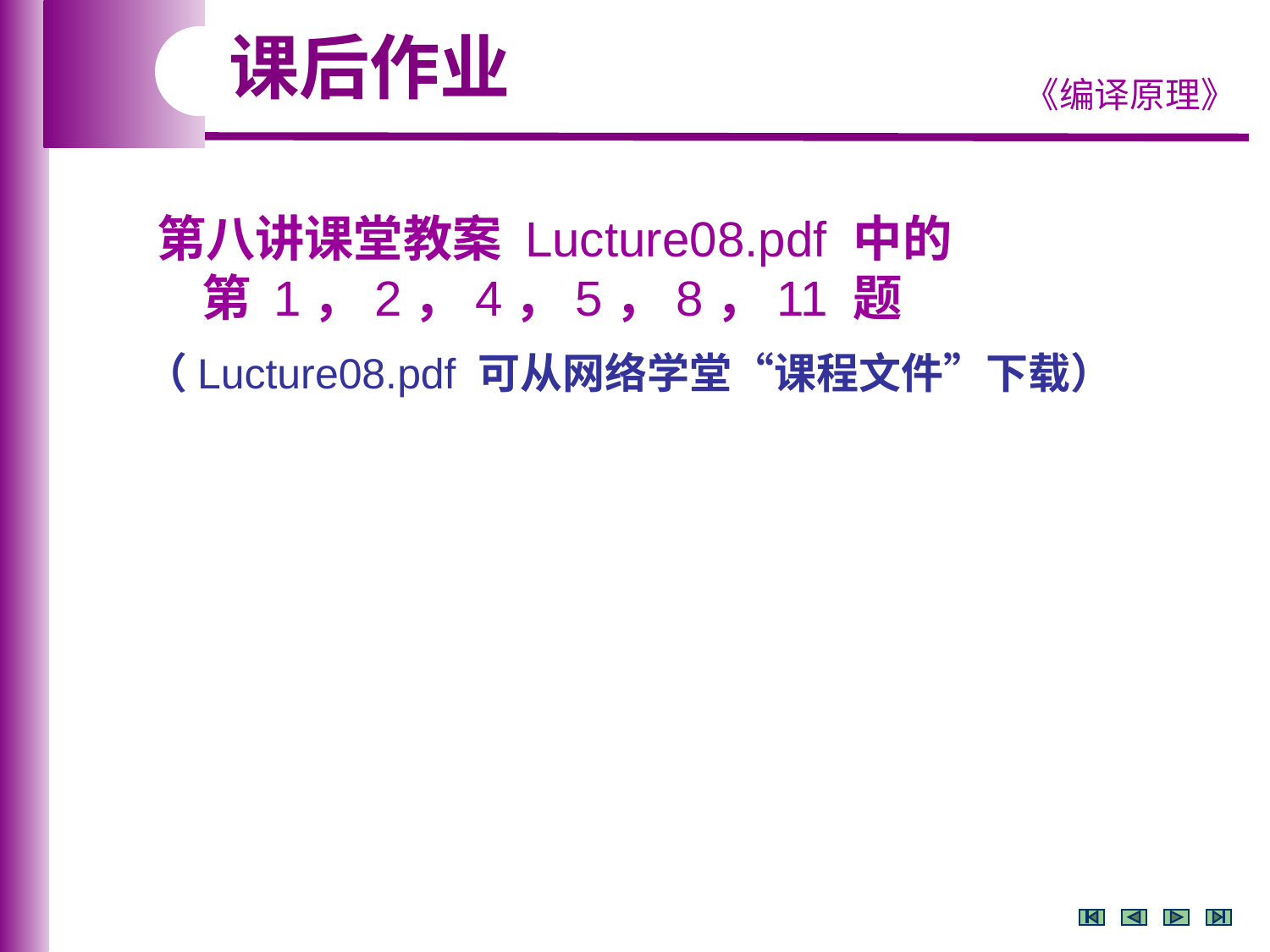

课后作业
      第八讲课堂教案 Lucture08.pdf 中的
          第 1，2，4，5，8，11 题

      （Lucture08.pdf 可从网络学堂“课程文件”下载）